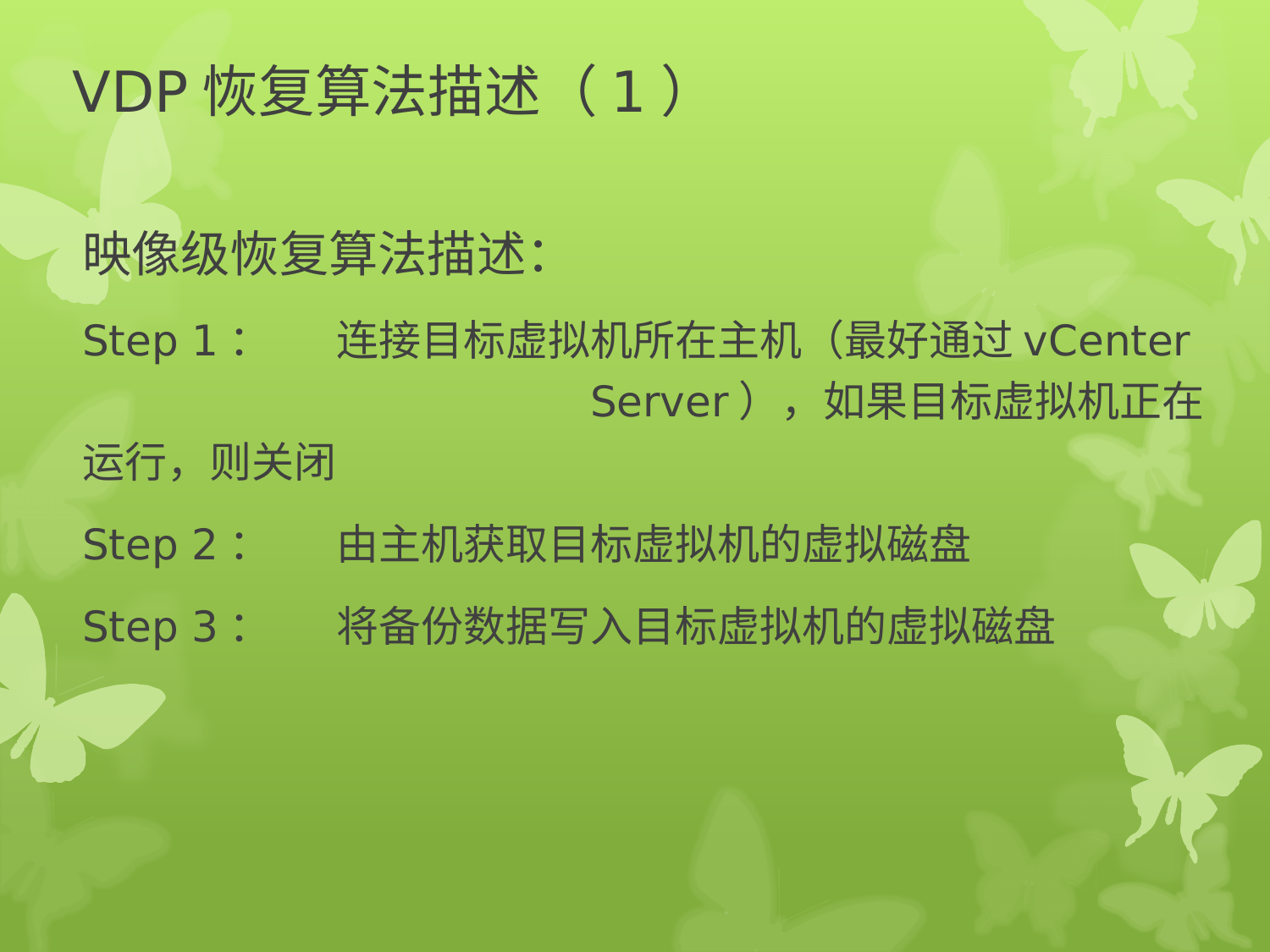

# VDP恢复算法描述（1）
映像级恢复算法描述：
Step 1：	连接目标虚拟机所在主机（最好通过vCenter 				Server），如果目标虚拟机正在运行，则关闭
Step 2：	由主机获取目标虚拟机的虚拟磁盘
Step 3：	将备份数据写入目标虚拟机的虚拟磁盘